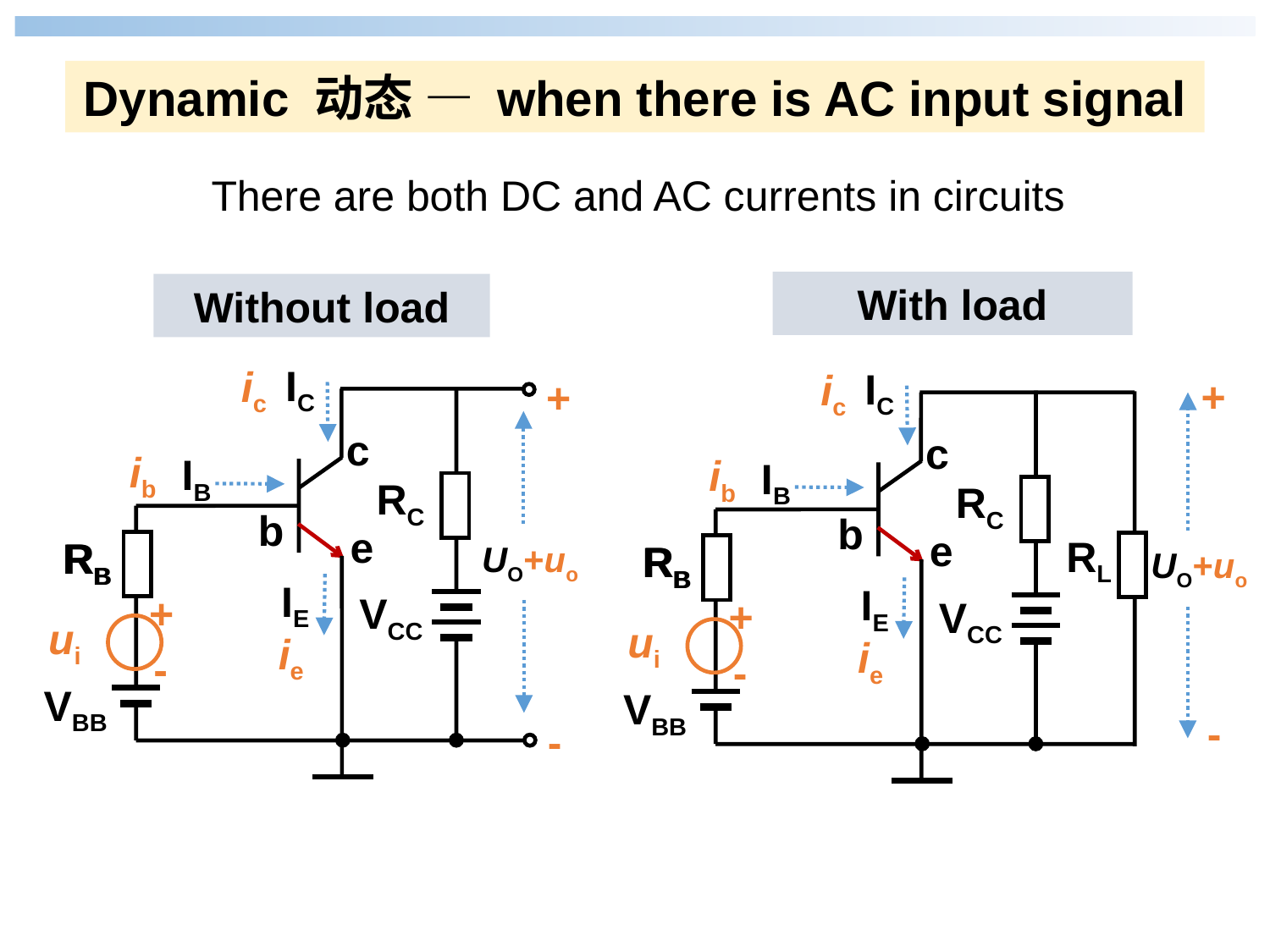

Dynamic 动态 — when there is AC input signal
There are both DC and AC currents in circuits
With load
Without load
IC

c
RC

b

e
RB
RB

IE
VCC

VBB

ic
ib
IB
UO+uo
+
ui

ie
-
+
-
IC

c
RC

b

e
RB
RB

IE
VCC

VBB

ic
ib
IB
+
ui

ie
-
+
-

RL

UO+uo